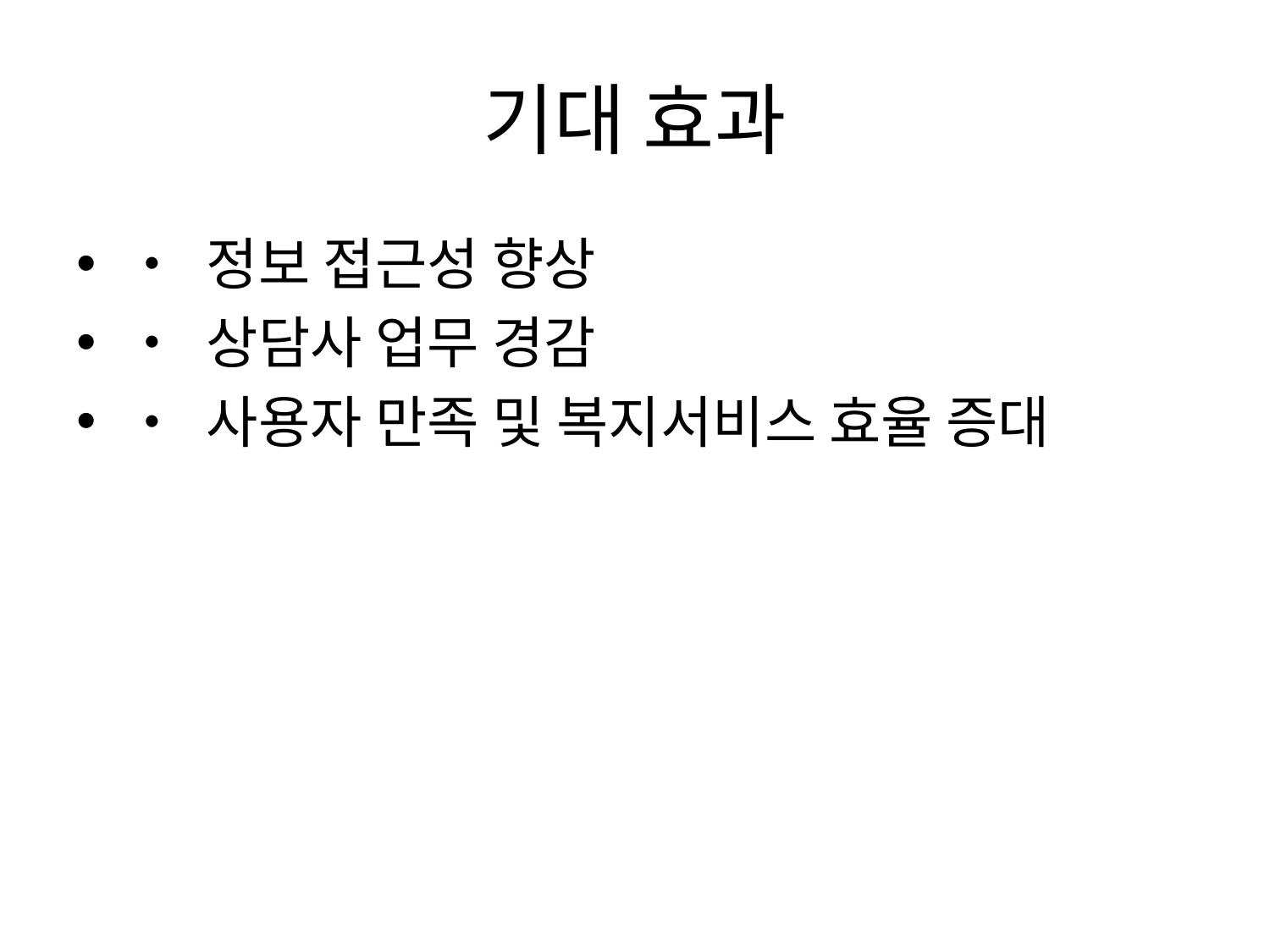

# 기대 효과
• 정보 접근성 향상
• 상담사 업무 경감
• 사용자 만족 및 복지서비스 효율 증대